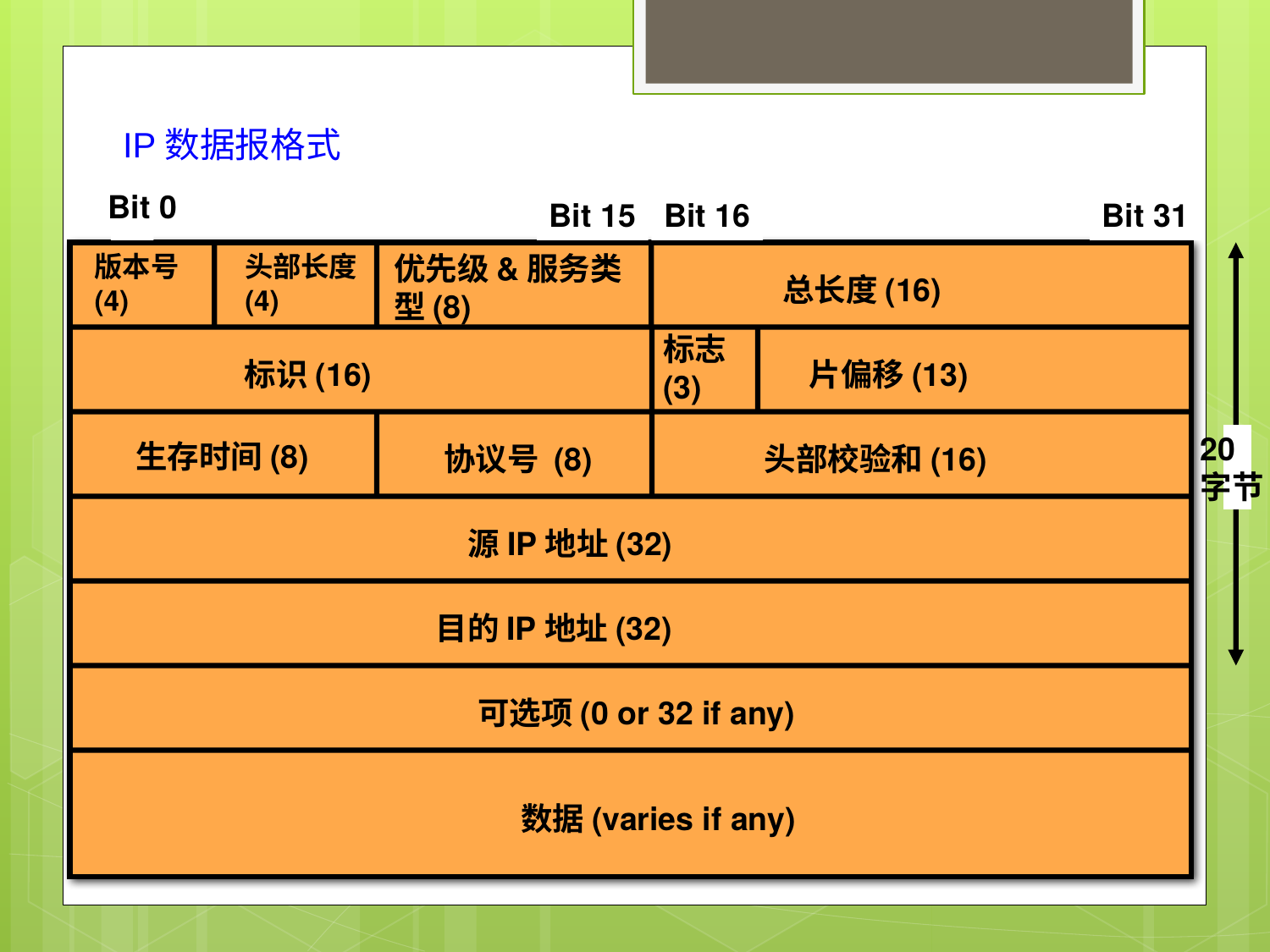

IP数据报格式
Bit 0
1
Bit 15
Bit 16
Bit 31
头部长度(4)
版本号
(4)
优先级&服务类型(8)

总长度(16)
标志
(3)

标识(16)
片偏移(13)

20
字节

生存时间(8)
协议号 (8)
头部校验和(16)
源IP地址(32)
目的IP地址(32)
可选项(0 or 32 if any)
数据(varies if any)